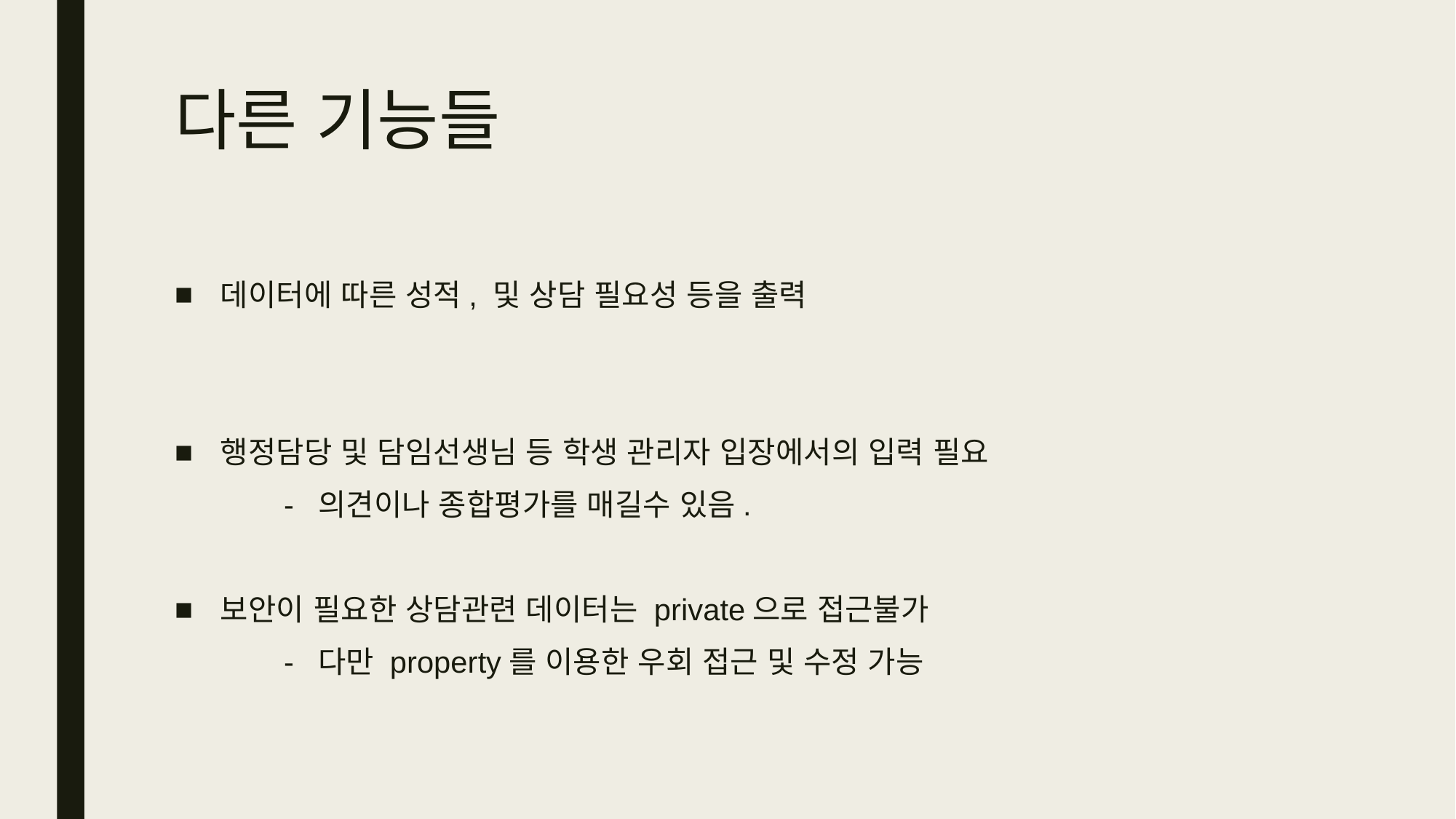

# 다른 기능들
데이터에 따른 성적, 및 상담 필요성 등을 출력

행정담당 및 담임선생님 등 학생 관리자 입장에서의 입력 필요
	-  의견이나 종합평가를 매길수 있음.

보안이 필요한 상담관련 데이터는 private으로 접근불가
	-  다만 property를 이용한 우회 접근 및 수정 가능